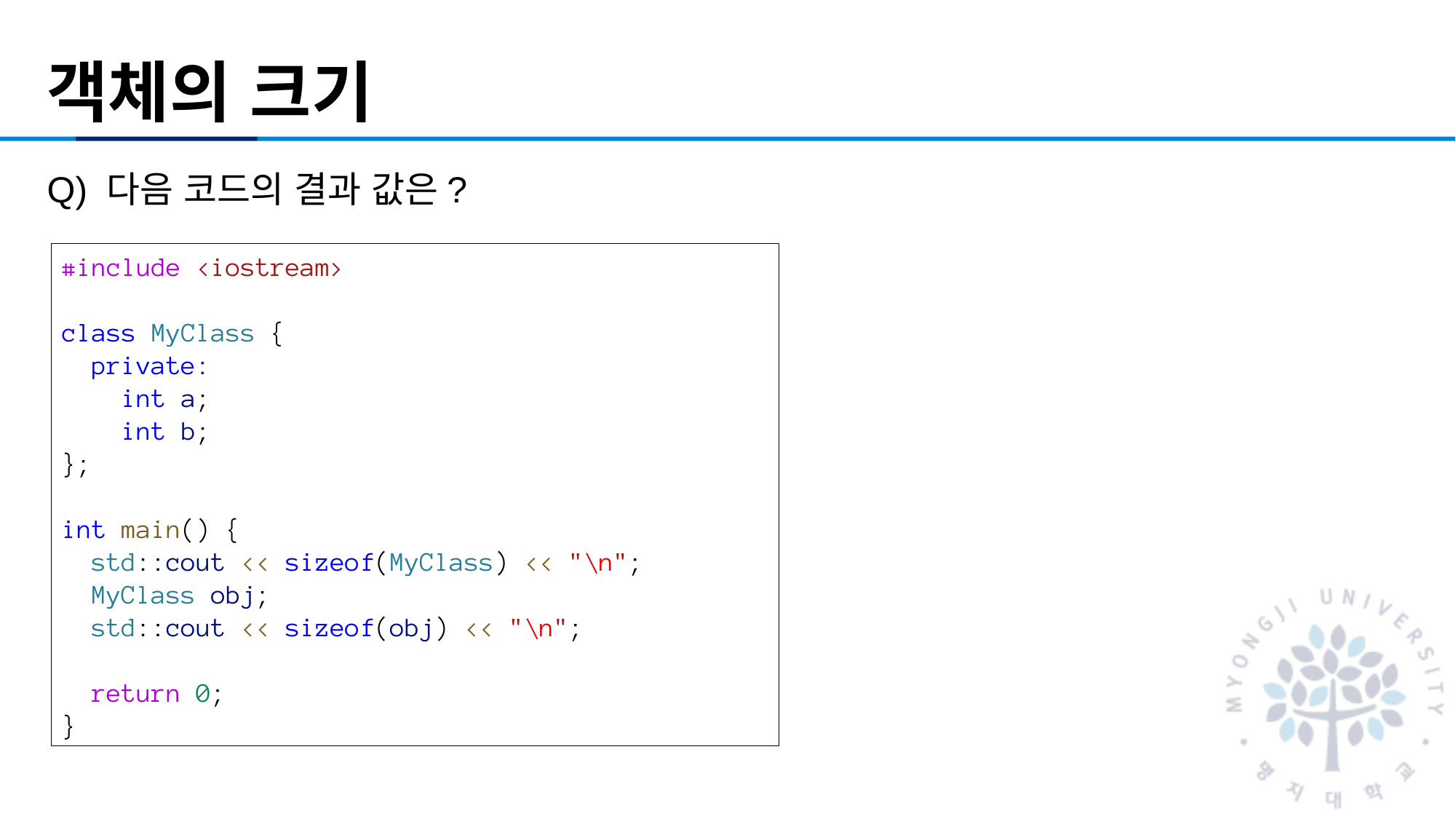

# 객체의 크기
Q) 다음 코드의 결과 값은?
#include <iostream>
class MyClass {
  private:
    int a;
    int b;
};
int main() {
  std::cout << sizeof(MyClass) << "\n";
  MyClass obj;
  std::cout << sizeof(obj) << "\n";
  return 0;
}